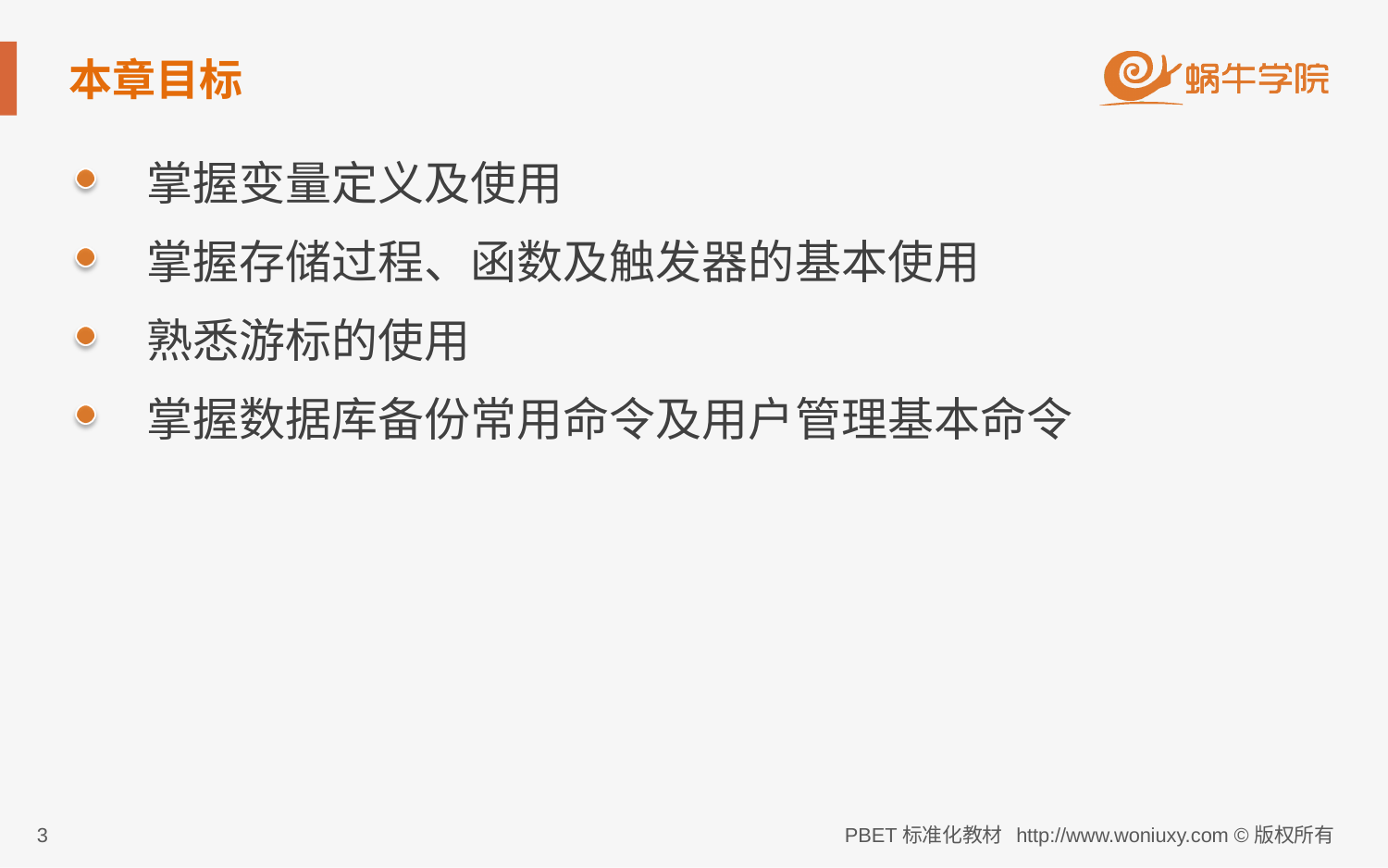

# 本章目标
掌握变量定义及使用
掌握存储过程、函数及触发器的基本使用
熟悉游标的使用
掌握数据库备份常用命令及用户管理基本命令